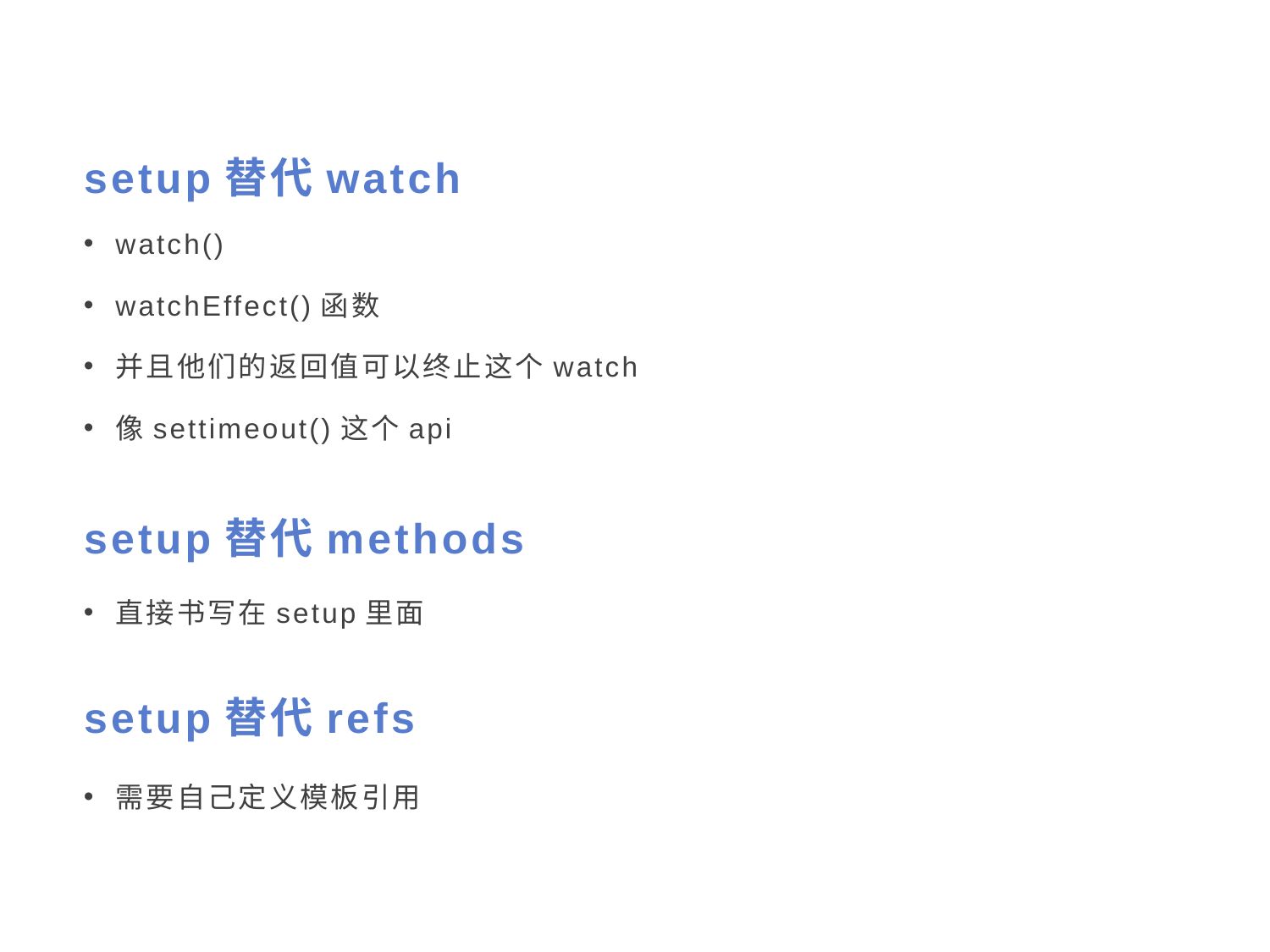

# setup替代watch
watch()
watchEffect()函数
并且他们的返回值可以终止这个watch
像settimeout()这个api

直接书写在setup里面

需要自己定义模板引用
setup替代methods
setup替代refs